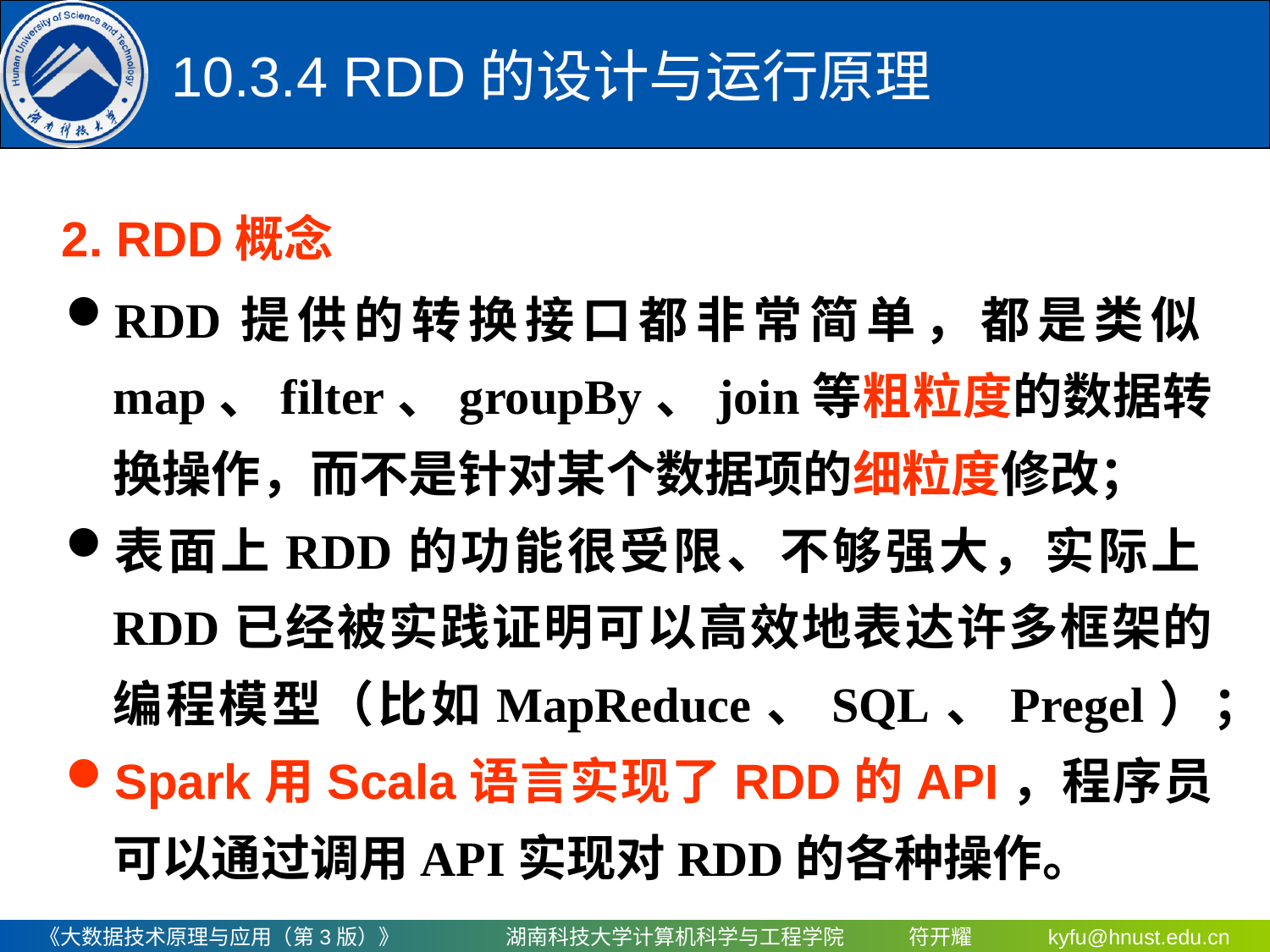

# 10.3.4 RDD的设计与运行原理
2. RDD概念
RDD提供的转换接口都非常简单，都是类似map、filter、groupBy、join等粗粒度的数据转换操作，而不是针对某个数据项的细粒度修改；
表面上RDD的功能很受限、不够强大，实际上RDD已经被实践证明可以高效地表达许多框架的编程模型（比如MapReduce、SQL、Pregel）；
Spark用Scala语言实现了RDD的API，程序员可以通过调用API实现对RDD的各种操作。